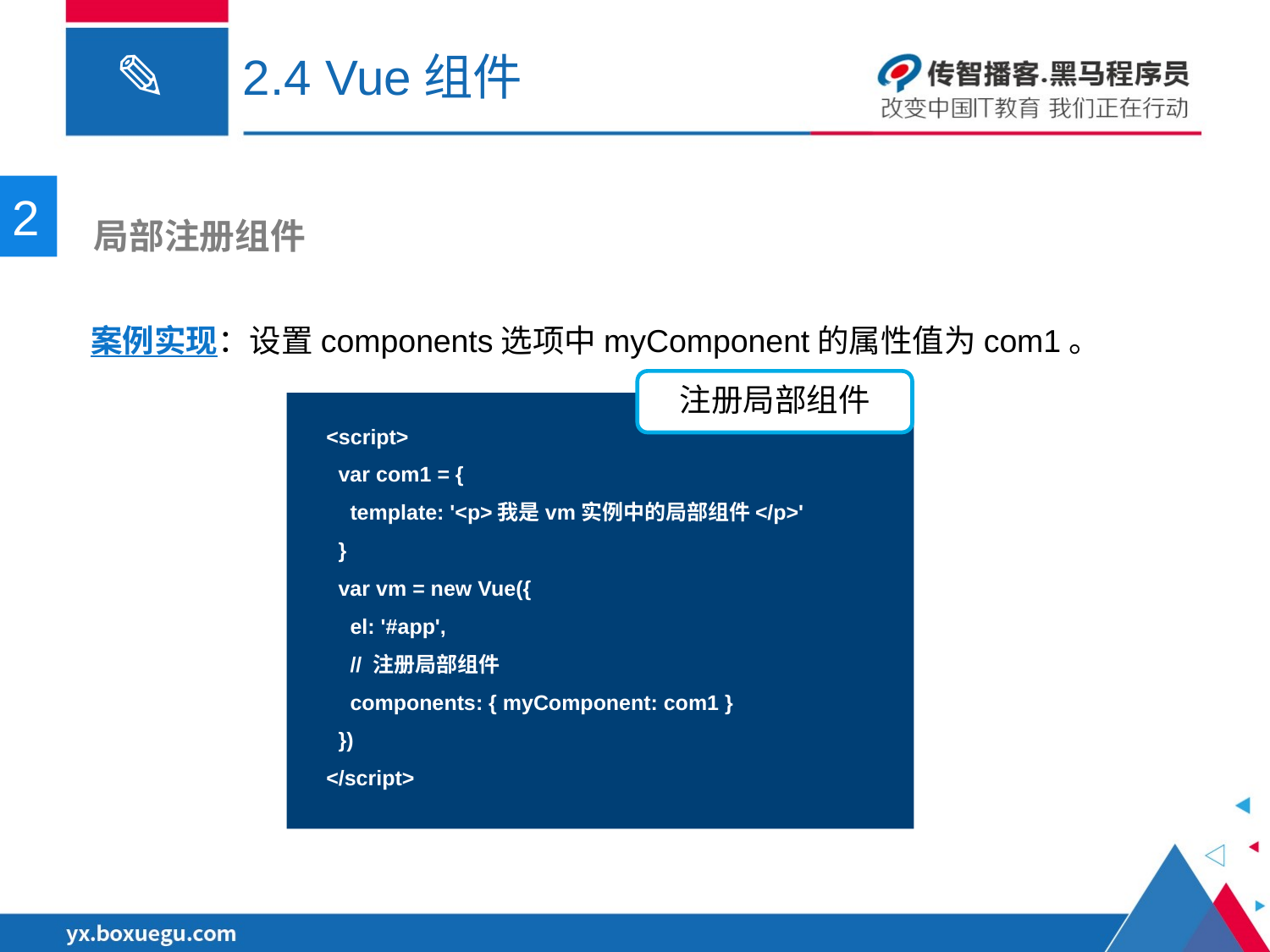

# 2.4 Vue组件

2
  局部注册组件
案例实现：设置components选项中myComponent的属性值为com1。
注册局部组件

<script>
  var com1 = {
    template: '<p>我是vm实例中的局部组件</p>'
  }
  var vm = new Vue({
    el: '#app',
    // 注册局部组件
    components: { myComponent: com1 }
  })
</script>